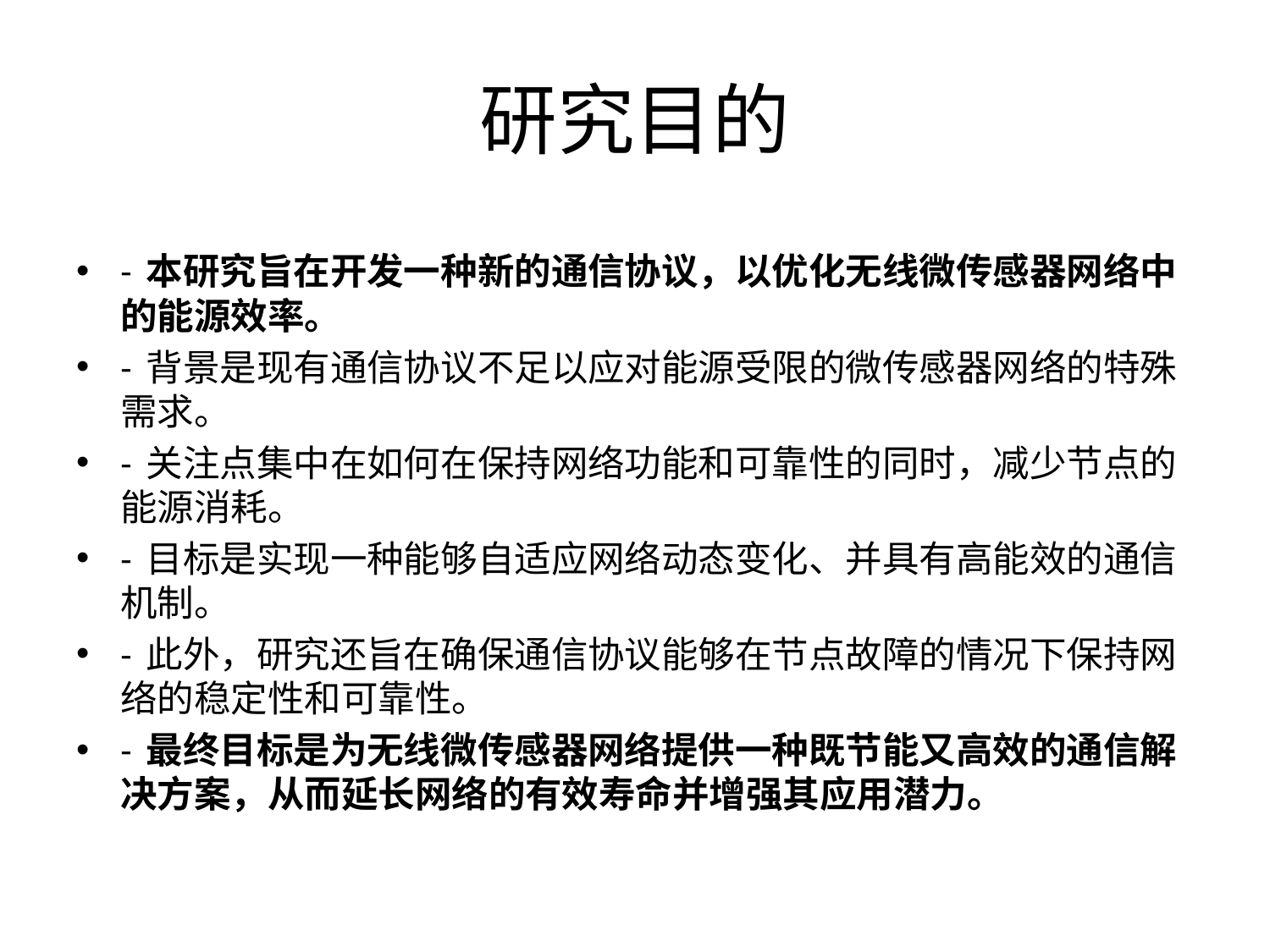

# 研究目的

- 本研究旨在开发一种新的通信协议，以优化无线微传感器网络中的能源效率。
- 背景是现有通信协议不足以应对能源受限的微传感器网络的特殊需求。
- 关注点集中在如何在保持网络功能和可靠性的同时，减少节点的能源消耗。
- 目标是实现一种能够自适应网络动态变化、并具有高能效的通信机制。
- 此外，研究还旨在确保通信协议能够在节点故障的情况下保持网络的稳定性和可靠性。
- 最终目标是为无线微传感器网络提供一种既节能又高效的通信解决方案，从而延长网络的有效寿命并增强其应用潜力。